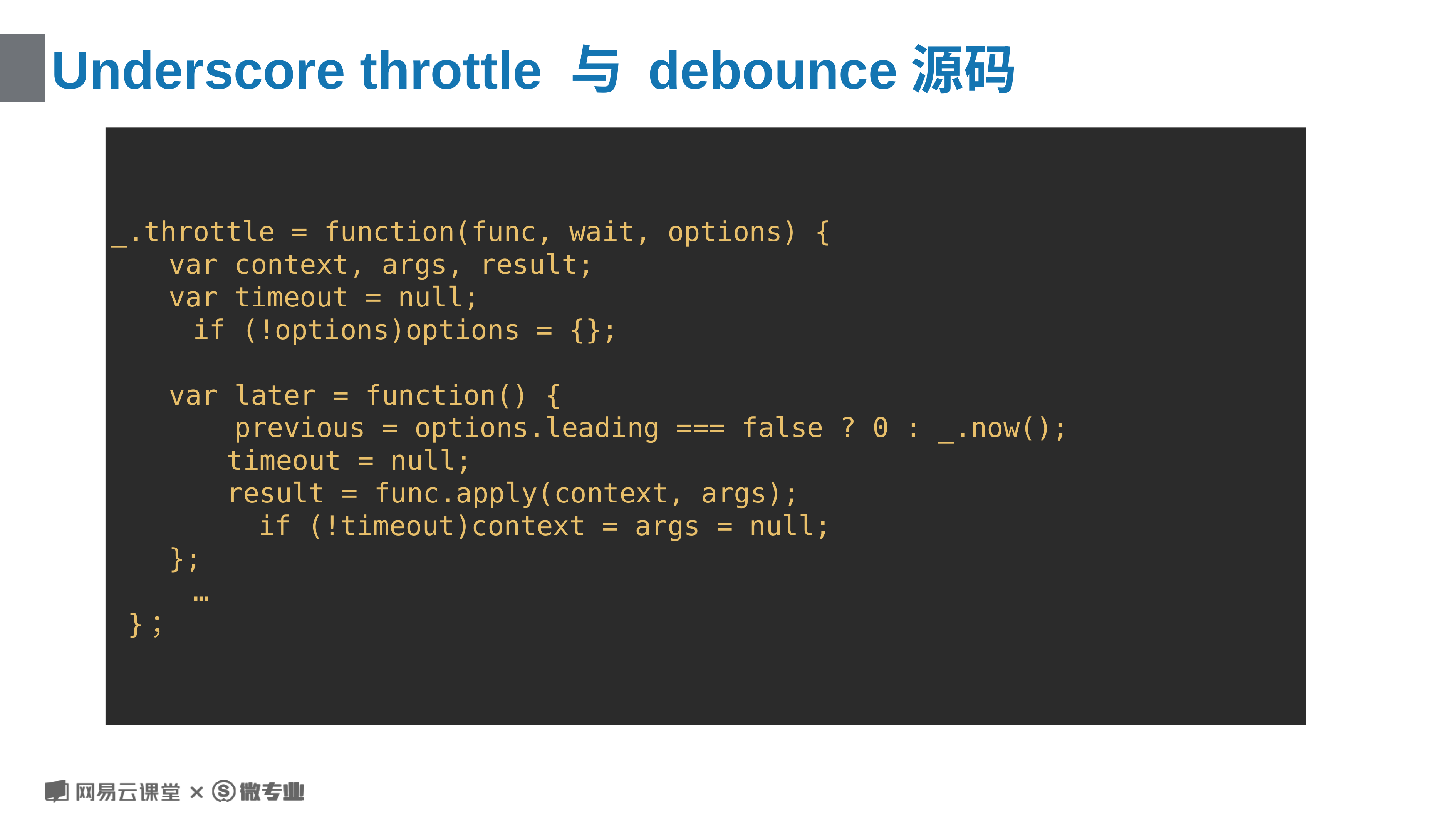

# Underscore throttle 与 debounce源码
_.throttle = function(func, wait, options) {
	var context, args, result;
	var timeout = null;
     if (!options)options = {};

	var later = function() {
	    previous = options.leading === false ? 0 : _.now();
		timeout = null;
		result = func.apply(context, args);
         if (!timeout)context = args = null;
	};
     …
 }；